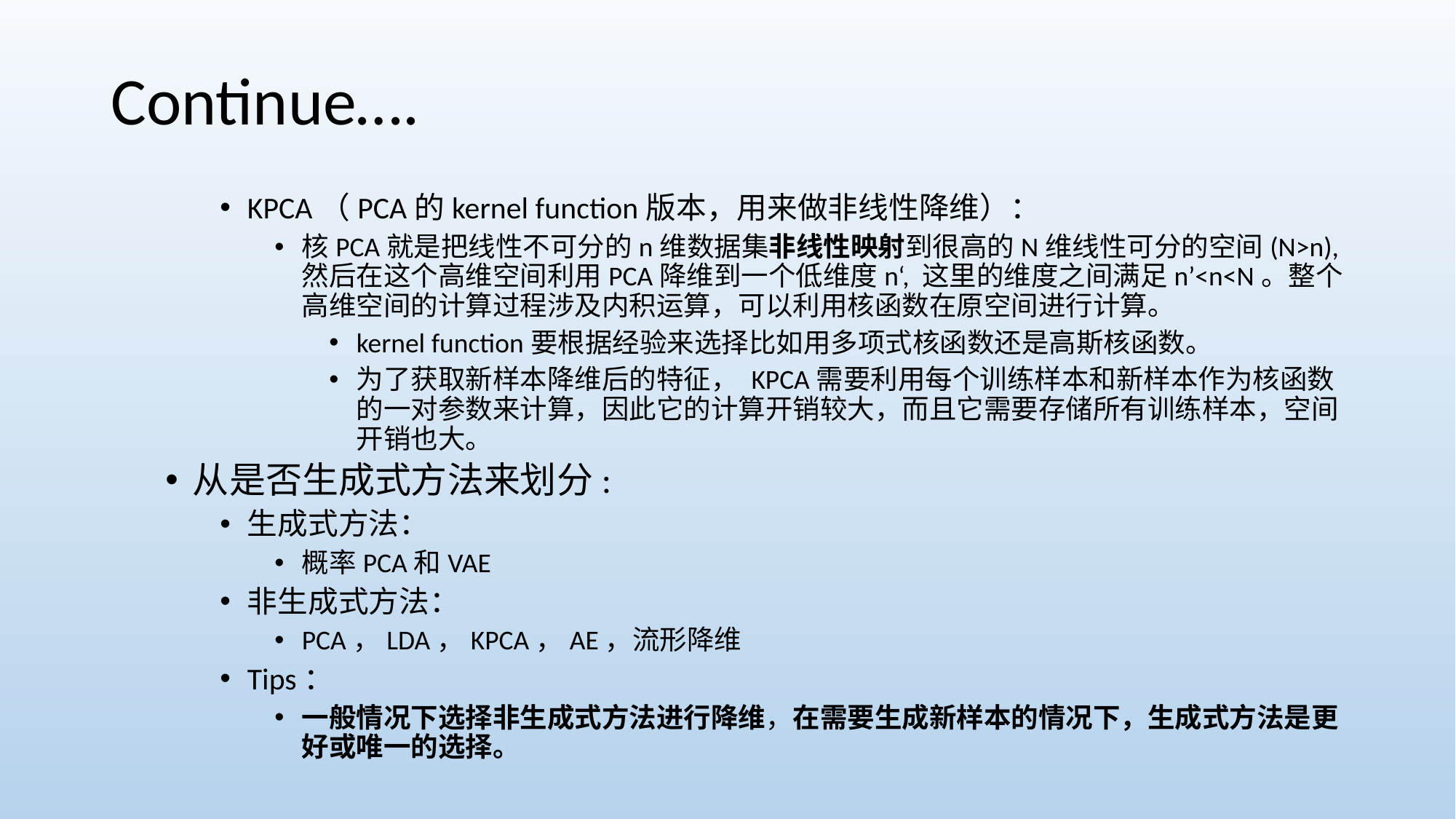

# Continue….
KPCA（PCA的kernel function版本，用来做非线性降维）：
核PCA就是把线性不可分的n维数据集非线性映射到很高的N维线性可分的空间(N>n), 然后在这个高维空间利用PCA降维到一个低维度n‘, 这里的维度之间满足n’<n<N。整个高维空间的计算过程涉及内积运算，可以利用核函数在原空间进行计算。
kernel function要根据经验来选择比如用多项式核函数还是高斯核函数。
为了获取新样本降维后的特征， KPCA需要利用每个训练样本和新样本作为核函数的一对参数来计算，因此它的计算开销较大，而且它需要存储所有训练样本，空间开销也大。
从是否生成式方法来划分:
生成式方法：
概率PCA和VAE
非生成式方法：
PCA，LDA，KPCA，AE，流形降维
Tips：
一般情况下选择非生成式方法进行降维，在需要生成新样本的情况下，生成式方法是更好或唯一的选择。